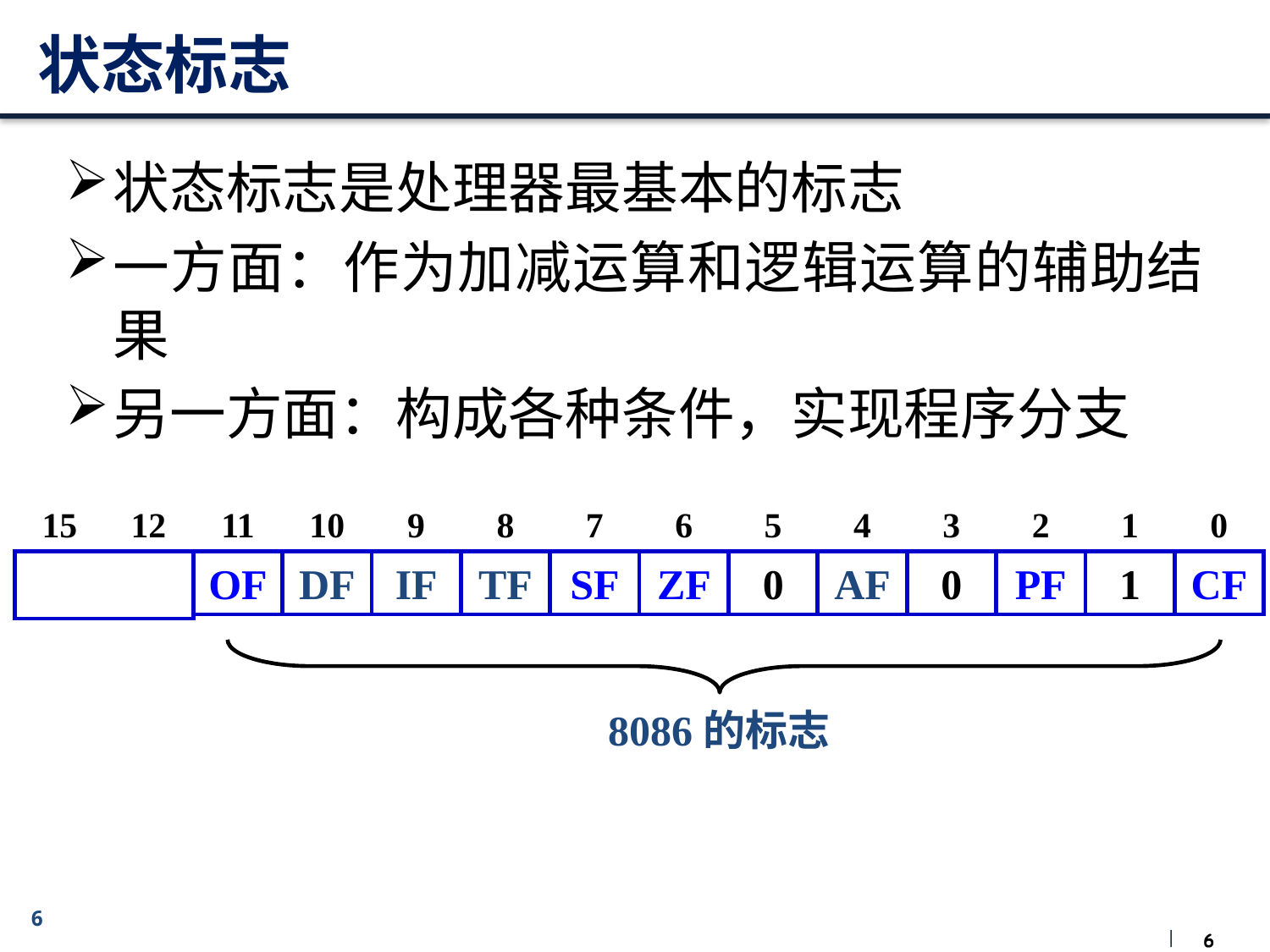

# 状态标志
状态标志是处理器最基本的标志
一方面：作为加减运算和逻辑运算的辅助结果
另一方面：构成各种条件，实现程序分支

15      12
11
10
9
8
7
6
5
4
3
2
1
0

OF
DF
IF
TF
SF
ZF
0
AF
0
PF
1
CF
8086的标志
6